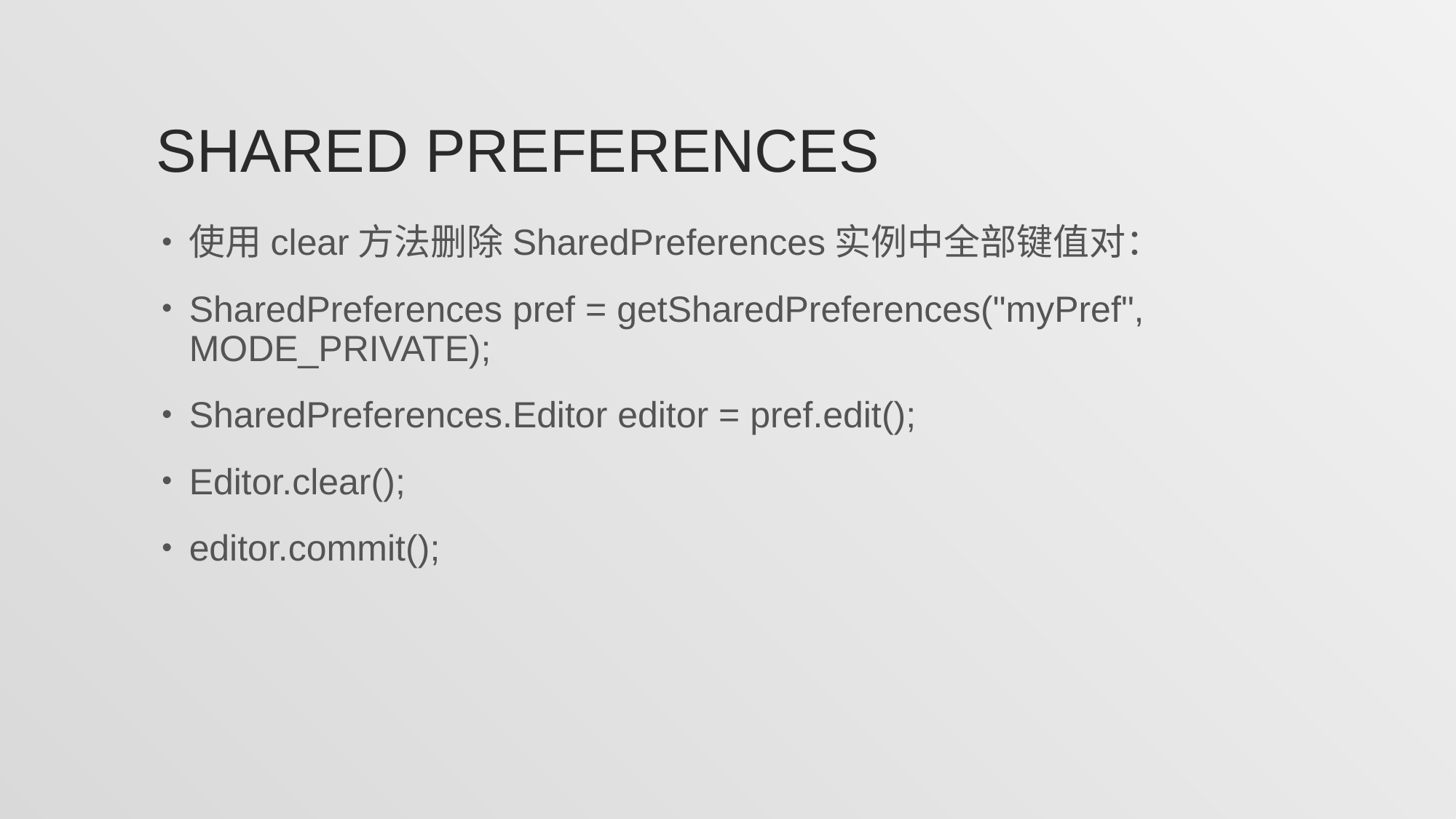

# Shared preferences
使用clear方法删除SharedPreferences实例中全部键值对：
SharedPreferences pref = getSharedPreferences("myPref", MODE_PRIVATE);
SharedPreferences.Editor editor = pref.edit();
Editor.clear();
editor.commit();